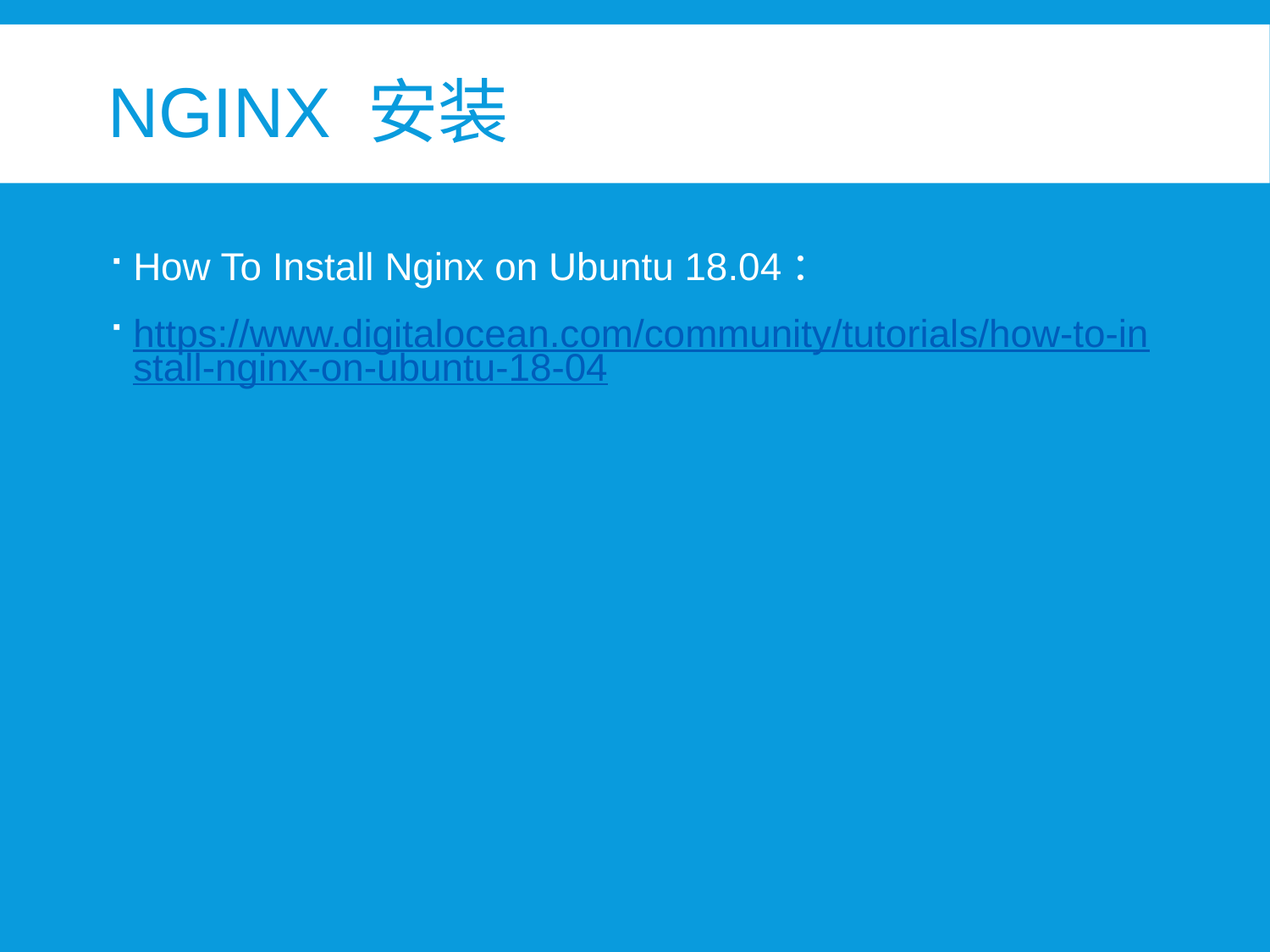

# Nginx 安装
How To Install Nginx on Ubuntu 18.04：
https://www.digitalocean.com/community/tutorials/how-to-install-nginx-on-ubuntu-18-04